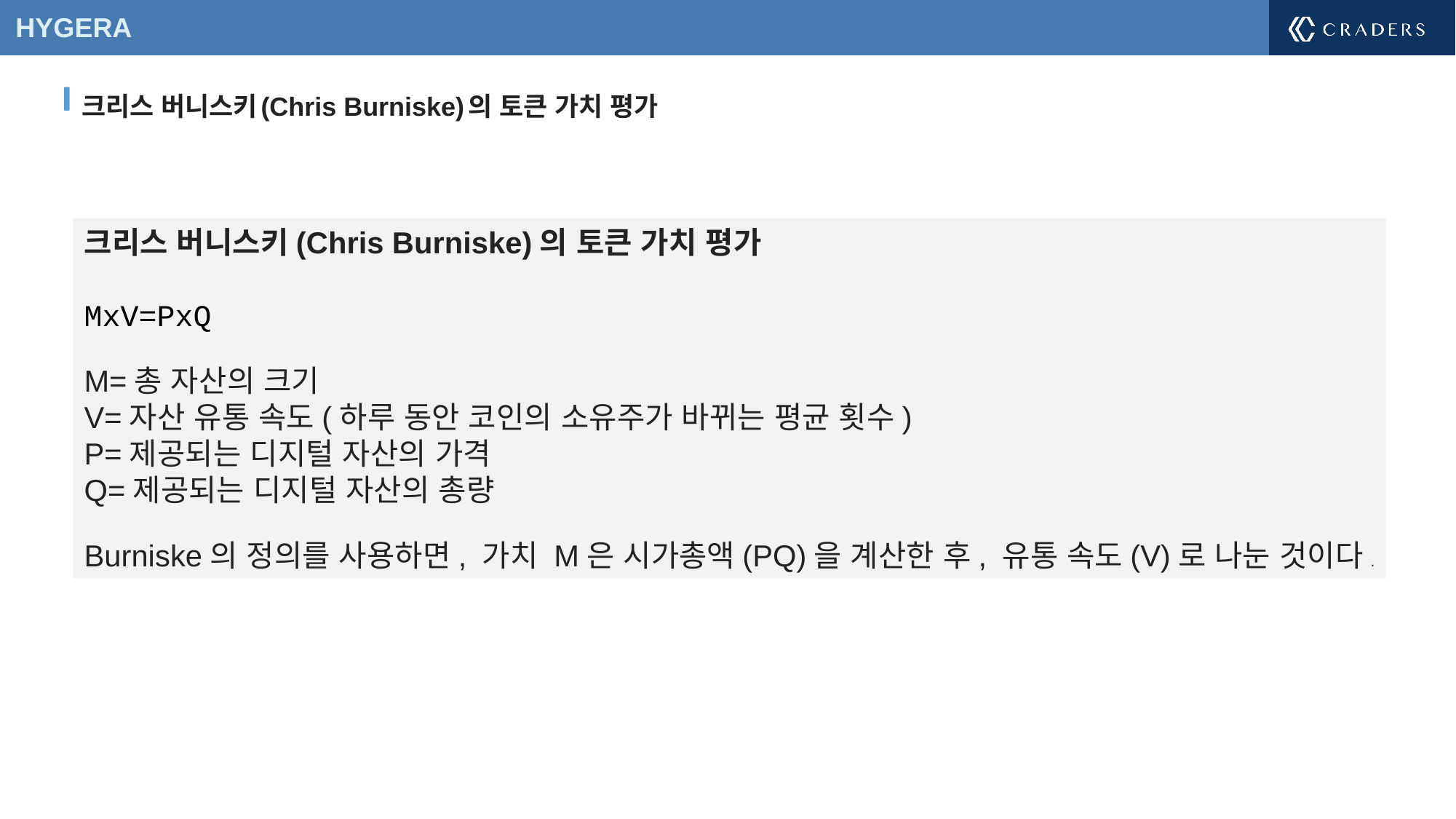

크리스 버니스키(Chris Burniske)의 토큰 가치 평가
크리스 버니스키(Chris Burniske)의 토큰 가치 평가

MxV=PxQ

M=총 자산의 크기
V=자산 유통 속도(하루 동안 코인의 소유주가 바뀌는 평균 횟수)
P=제공되는 디지털 자산의 가격
Q=제공되는 디지털 자산의 총량
Burniske의 정의를 사용하면, 가치 M은 시가총액(PQ)을 계산한 후, 유통 속도(V)로 나눈 것이다.